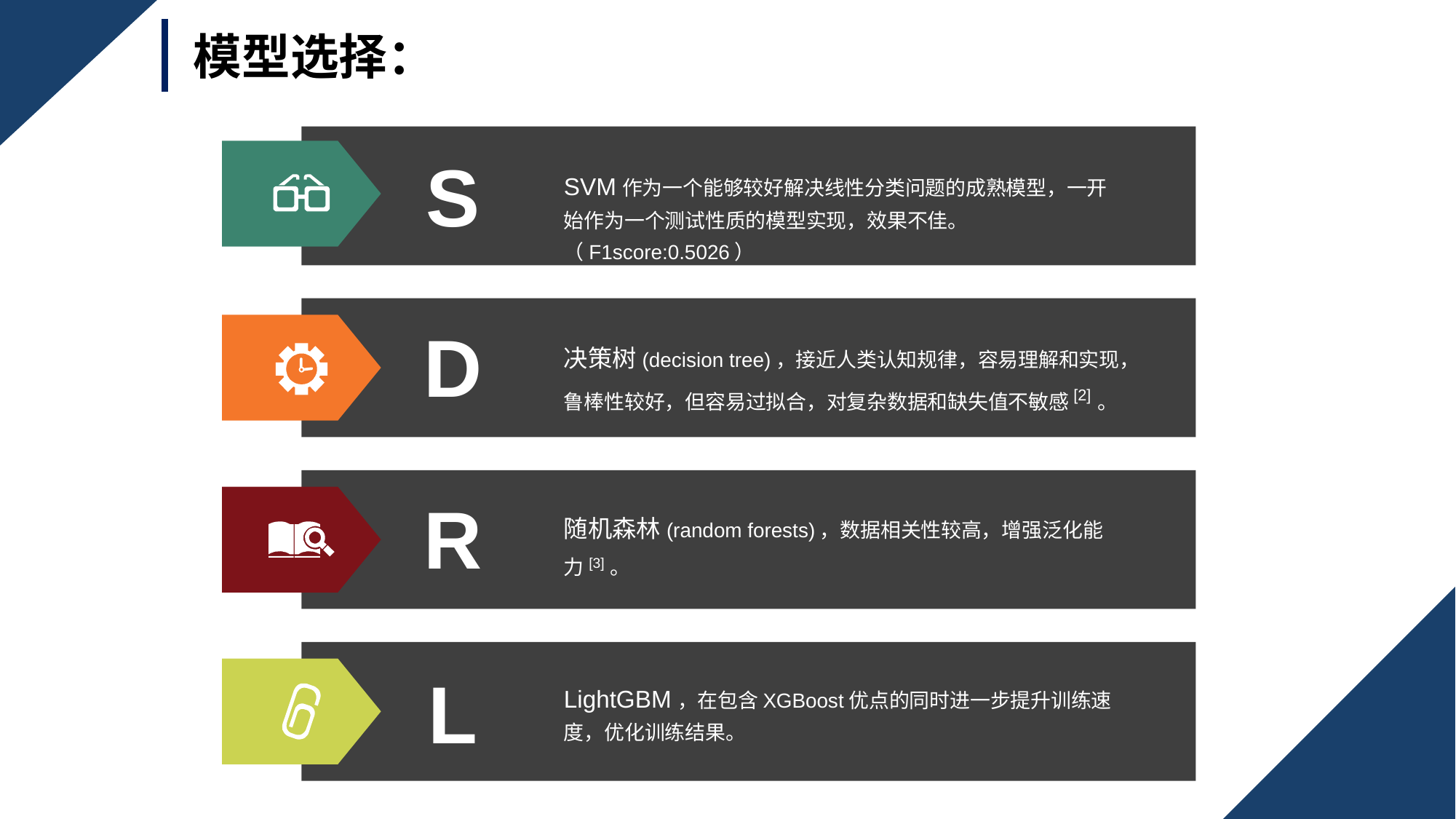

模型选择：

S
SVM作为一个能够较好解决线性分类问题的成熟模型，一开始作为一个测试性质的模型实现，效果不佳。（F1score:0.5026）

D

决策树(decision tree)，接近人类认知规律，容易理解和实现，鲁棒性较好，但容易过拟合，对复杂数据和缺失值不敏感[2]。

R

随机森林(random forests)，数据相关性较高，增强泛化能力[3]。

L

LightGBM，在包含XGBoost优点的同时进一步提升训练速度，优化训练结果。